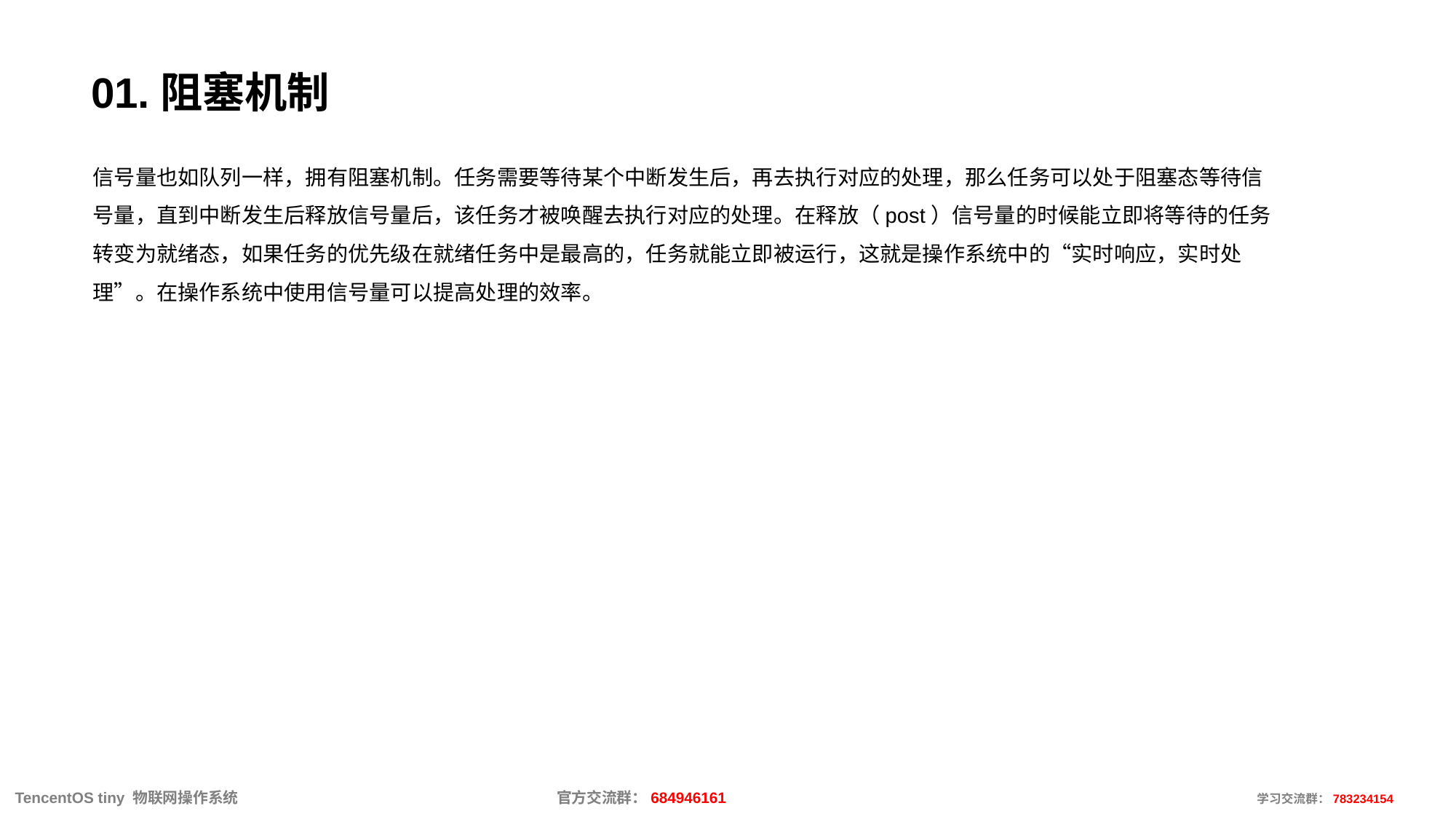

# 01.阻塞机制
信号量也如队列一样，拥有阻塞机制。任务需要等待某个中断发生后，再去执行对应的处理，那么任务可以处于阻塞态等待信号量，直到中断发生后释放信号量后，该任务才被唤醒去执行对应的处理。在释放（post）信号量的时候能立即将等待的任务转变为就绪态，如果任务的优先级在就绪任务中是最高的，任务就能立即被运行，这就是操作系统中的“实时响应，实时处理”。在操作系统中使用信号量可以提高处理的效率。

 TencentOS tiny 物联网操作系统			官方交流群：684946161					          学习交流群：783234154